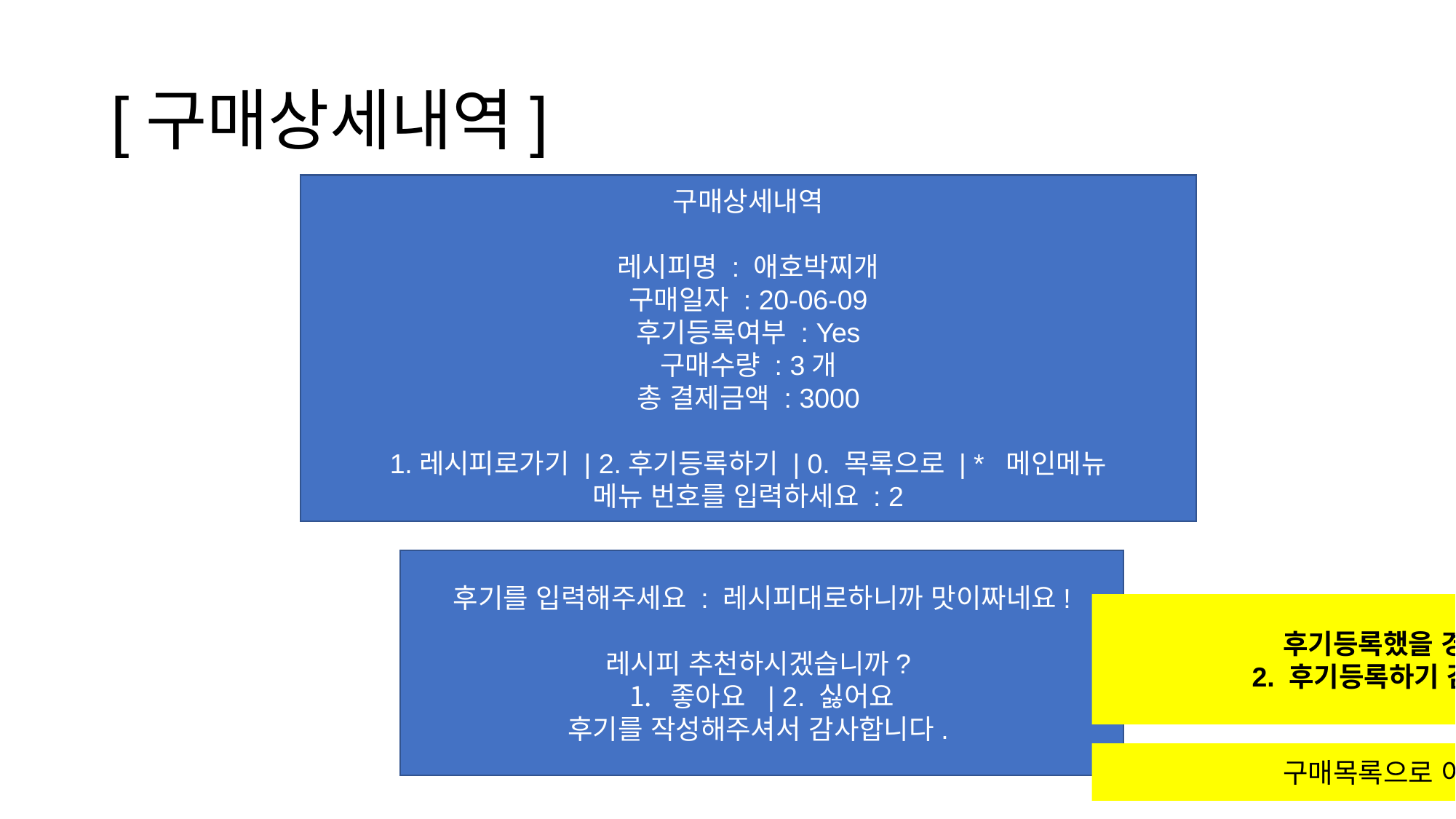

# [구매상세내역]
구매상세내역

레시피명 : 애호박찌개
구매일자 : 20-06-09
후기등록여부 : Yes
구매수량 : 3개
총 결제금액 : 3000

1.레시피로가기 | 2.후기등록하기 | 0. 목록으로 | *  메인메뉴
메뉴 번호를 입력하세요 : 2
후기를 입력해주세요 : 레시피대로하니까 맛이짜네요!

레시피 추천하시겠습니까?
좋아요  | 2. 싫어요
후기를 작성해주셔서 감사합니다.
후기등록했을 경우
2. 후기등록하기 감추기
구매목록으로 이동